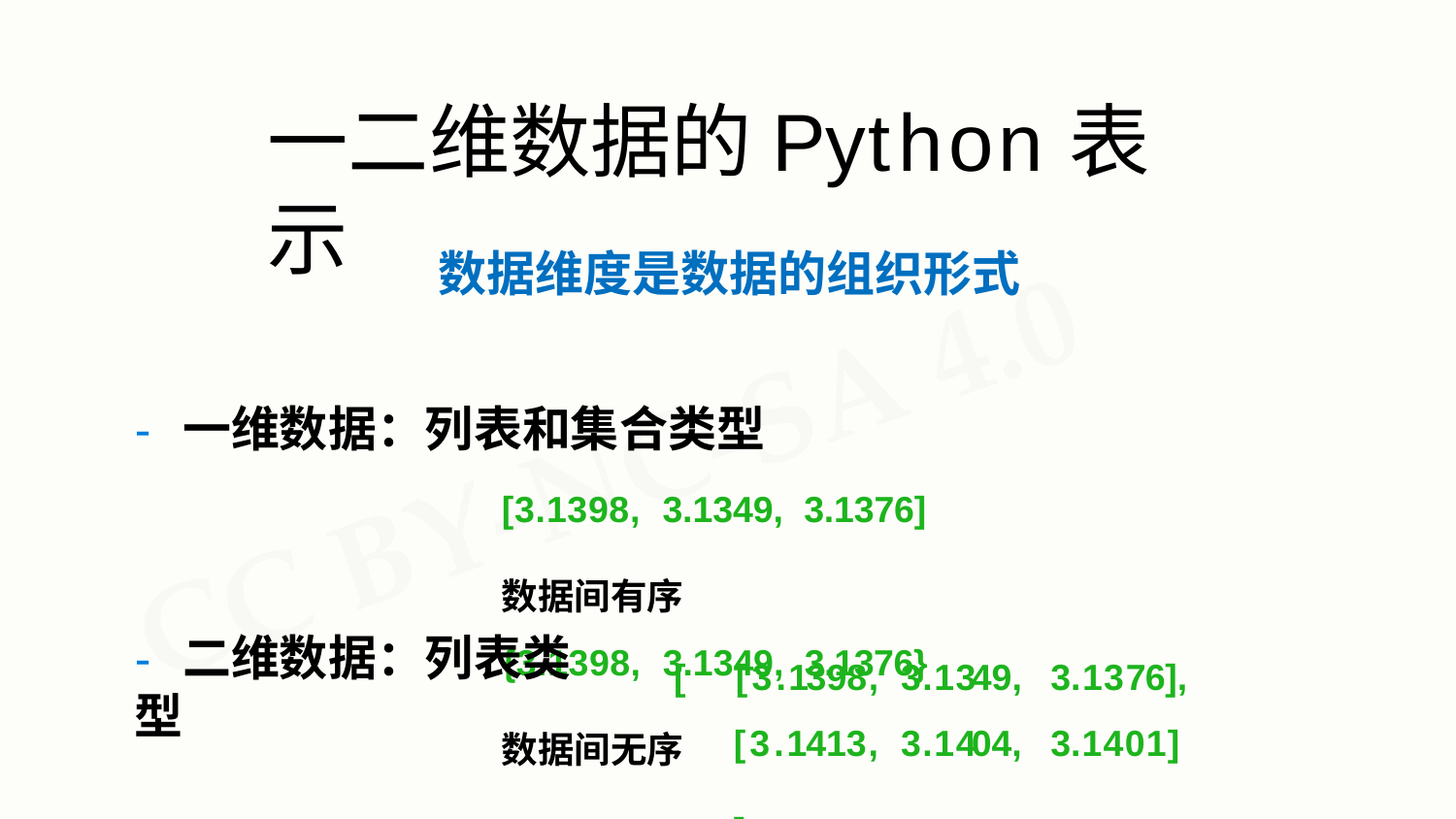

# 一二维数据的Python表示
数据维度是数据的组织形式

- 一维数据：列表和集合类型
[3.1398,  3.1349,  3.1376]	数据间有序
{3.1398,  3.1349,  3.1376}	数据间无序

- 二维数据：列表类型
[	[3.1398,  3.1349,  3.1376],
[3.1413,  3.1404,  3.1401]	]